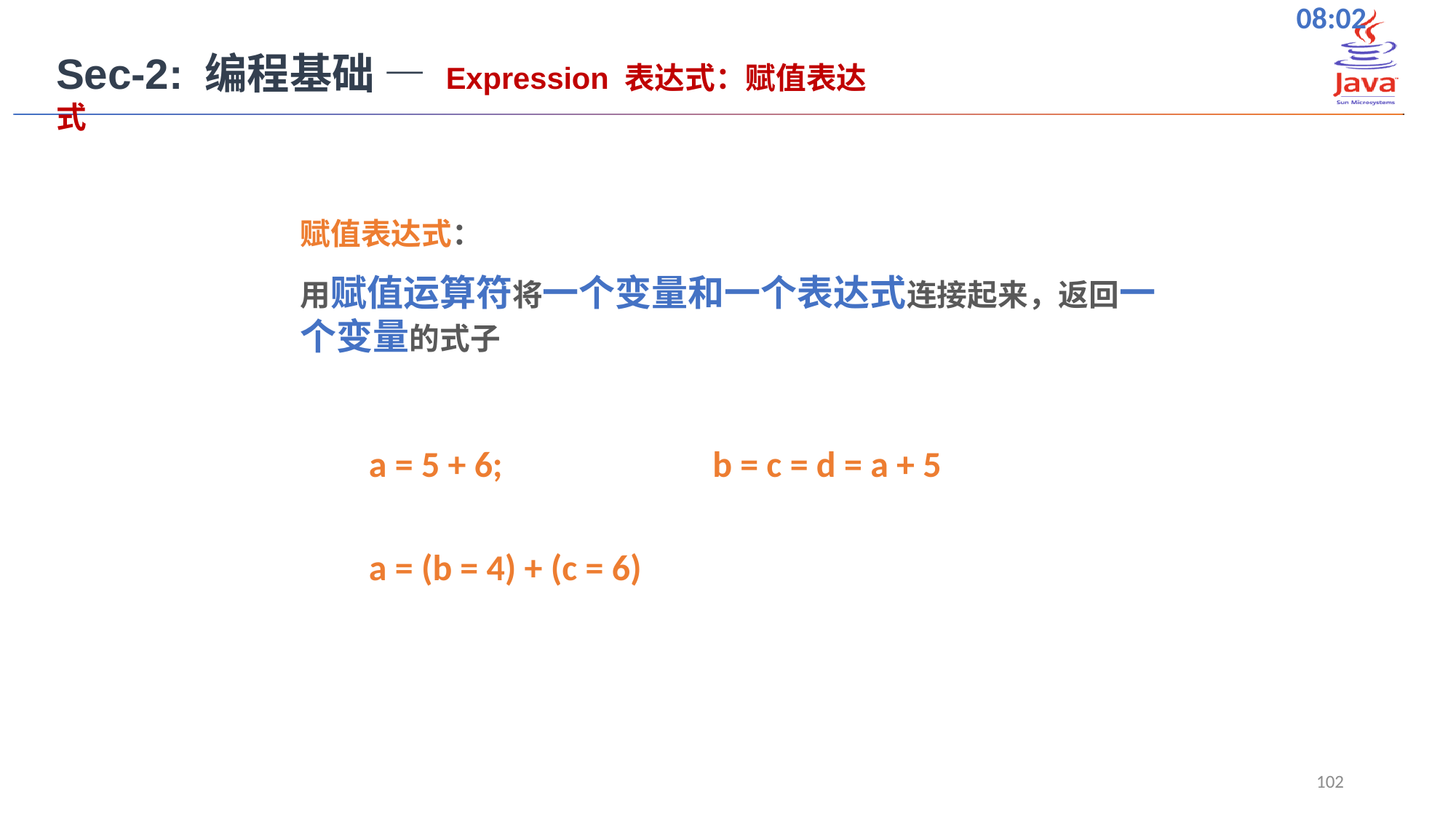

Sec-2: 编程基础 — Expression 表达式：赋值表达式
赋值表达式：

用赋值运算符将一个变量和一个表达式连接起来，返回一个变量的式子
b = c = d = a + 5
a = 5 + 6;
a = (b = 4) + (c = 6)
102